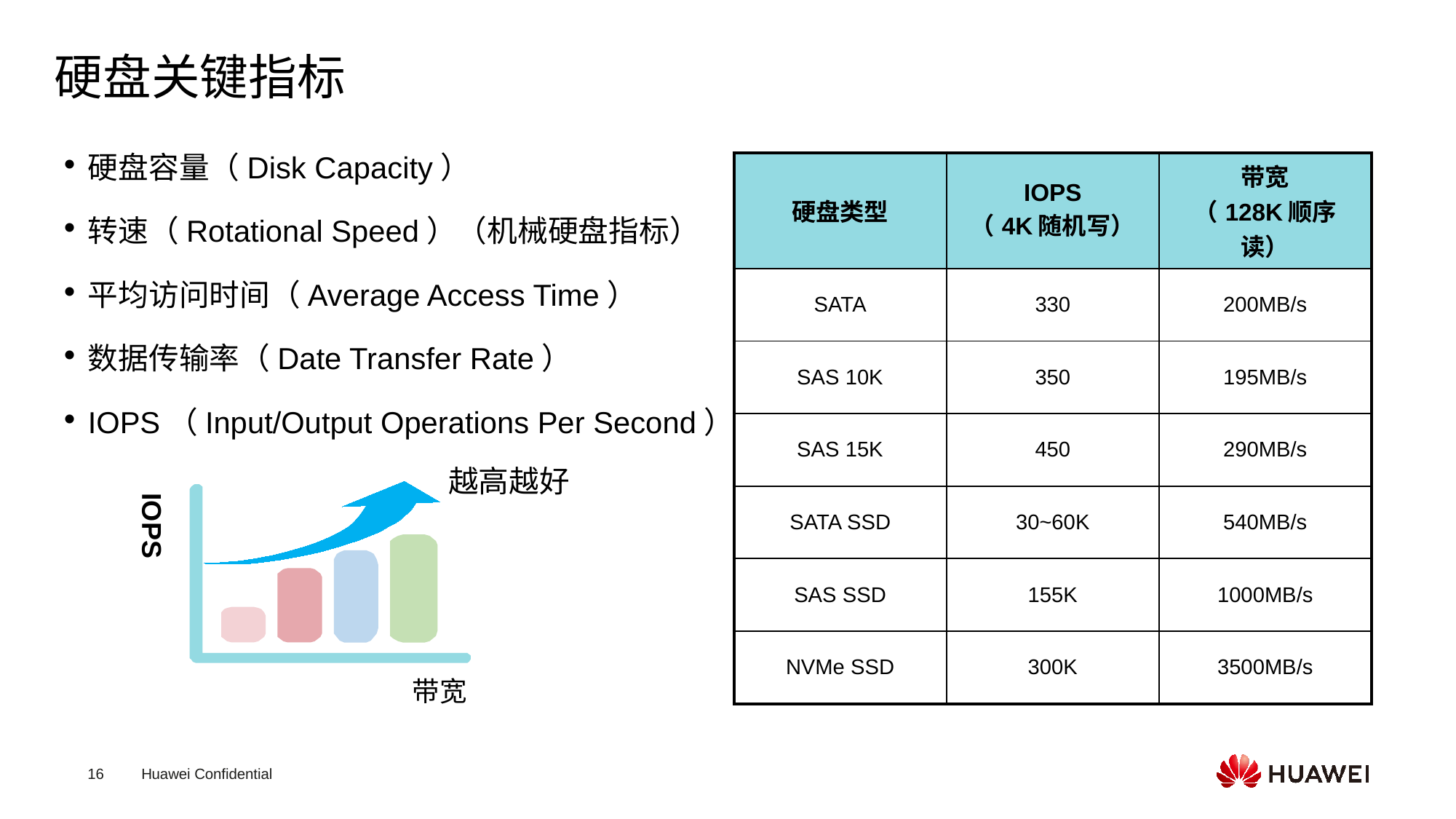

# 硬盘关键指标
硬盘容量（Disk Capacity）
转速（Rotational Speed）（机械硬盘指标）
平均访问时间（Average Access Time）
数据传输率（Date Transfer Rate）
IOPS（Input/Output Operations Per Second）
| 硬盘类型 | IOPS （4K随机写） | 带宽 （128K顺序读） |
| --- | --- | --- |
| SATA | 330 | 200MB/s |
| SAS 10K | 350 | 195MB/s |
| SAS 15K | 450 | 290MB/s |
| SATA SSD | 30~60K | 540MB/s |
| SAS SSD | 155K | 1000MB/s |
| NVMe SSD | 300K | 3500MB/s |
越高越好

IOPS
最大读带宽
最大写带宽
带宽